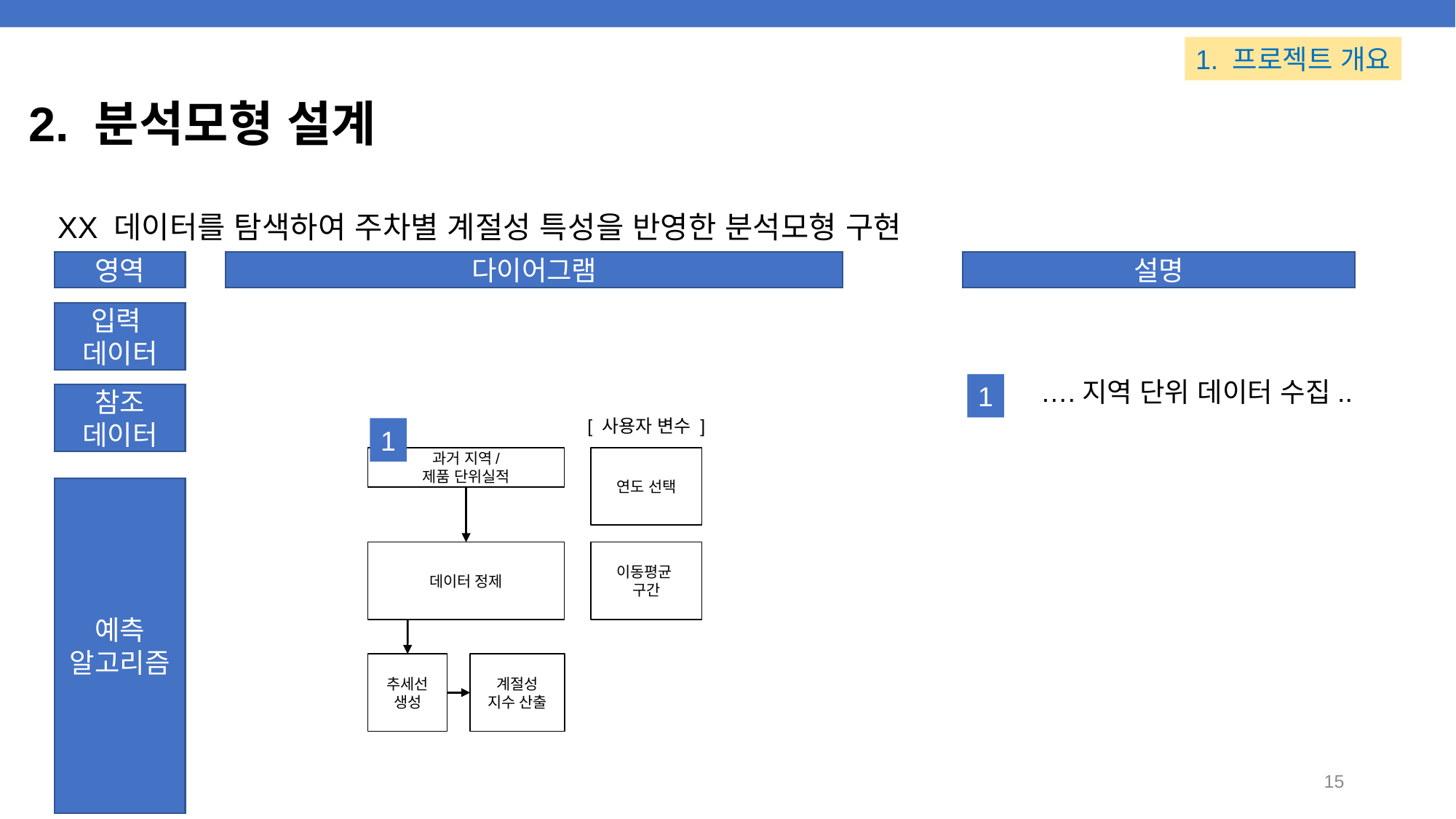

1. 프로젝트 개요
# 2. 분석모형 설계
XX 데이터를 탐색하여 주차별 계절성 특성을 반영한 분석모형 구현
다이어그램
설명
영역
입력
데이터
….지역 단위 데이터 수집..
1
참조
데이터
[ 사용자 변수 ]
1
과거 지역/
제품 단위실적
연도 선택
예측
알고리즘
데이터 정제
이동평균
구간
추세선
생성
계절성
지수 산출
15